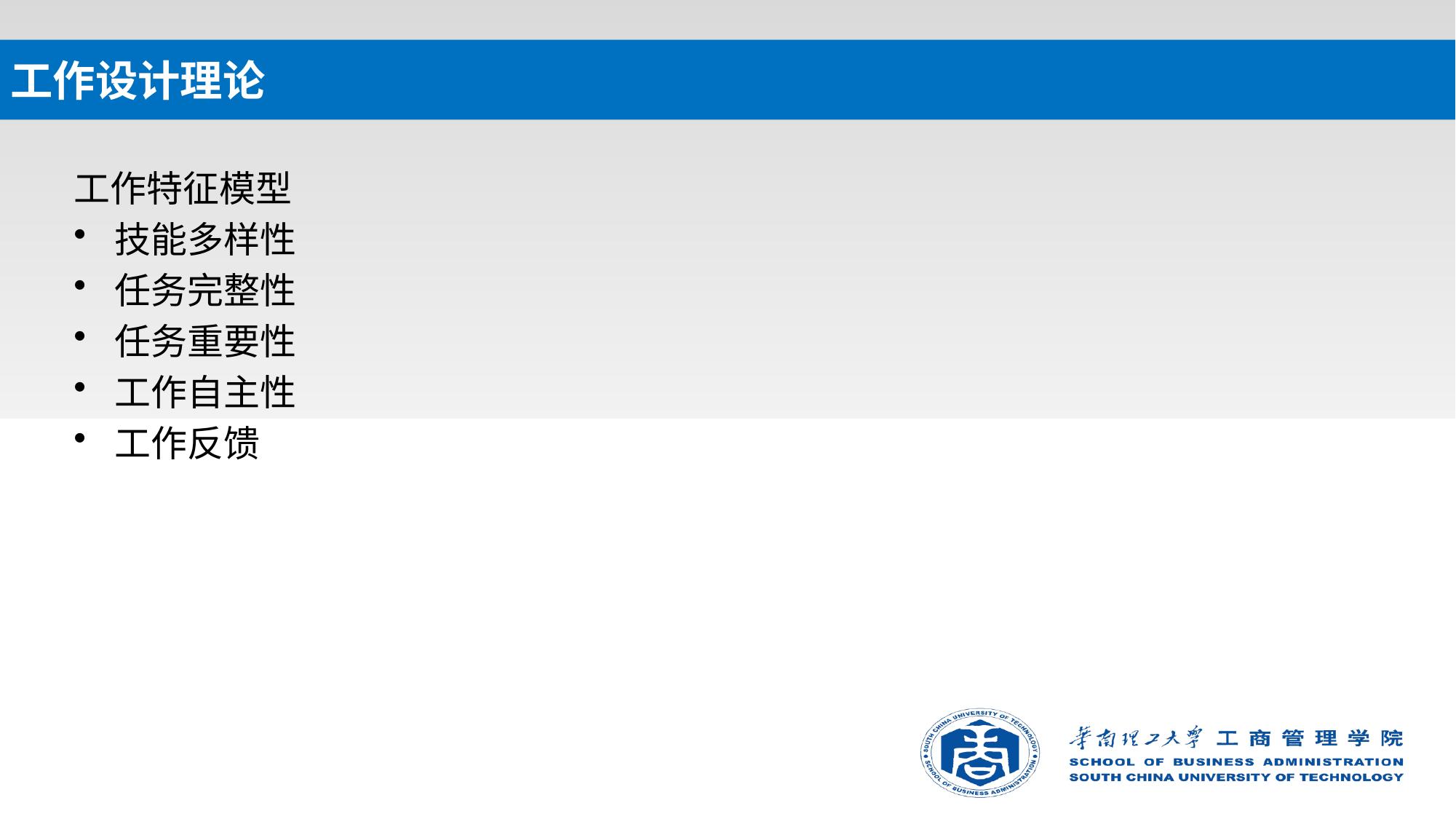

# 工作设计理论
工作特征模型
技能多样性
任务完整性
任务重要性
工作自主性
工作反馈